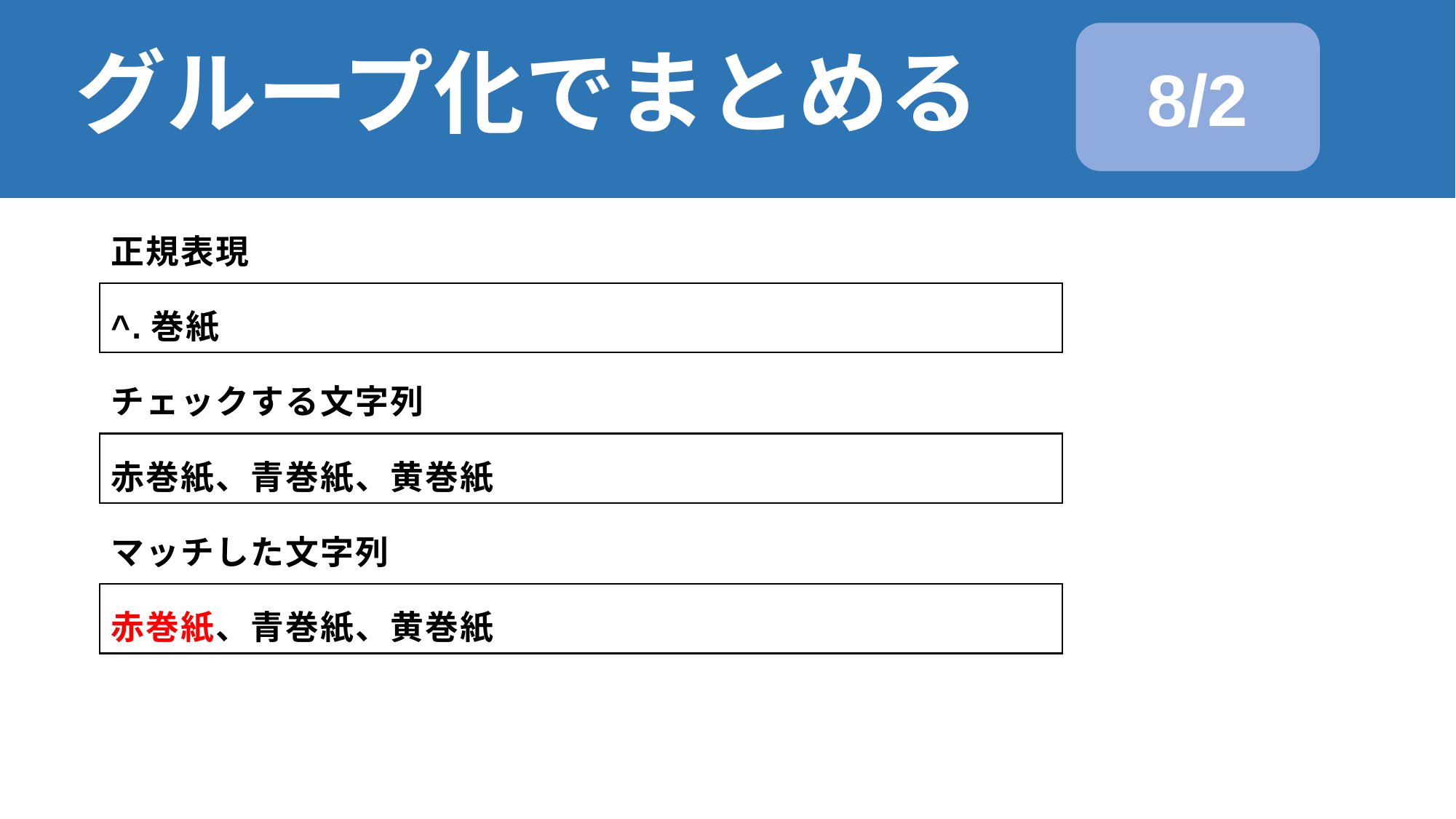

# グループ化でまとめる
8/2
正規表現
^.巻紙
チェックする文字列
赤巻紙、青巻紙、黄巻紙
マッチした文字列
赤巻紙、青巻紙、黄巻紙